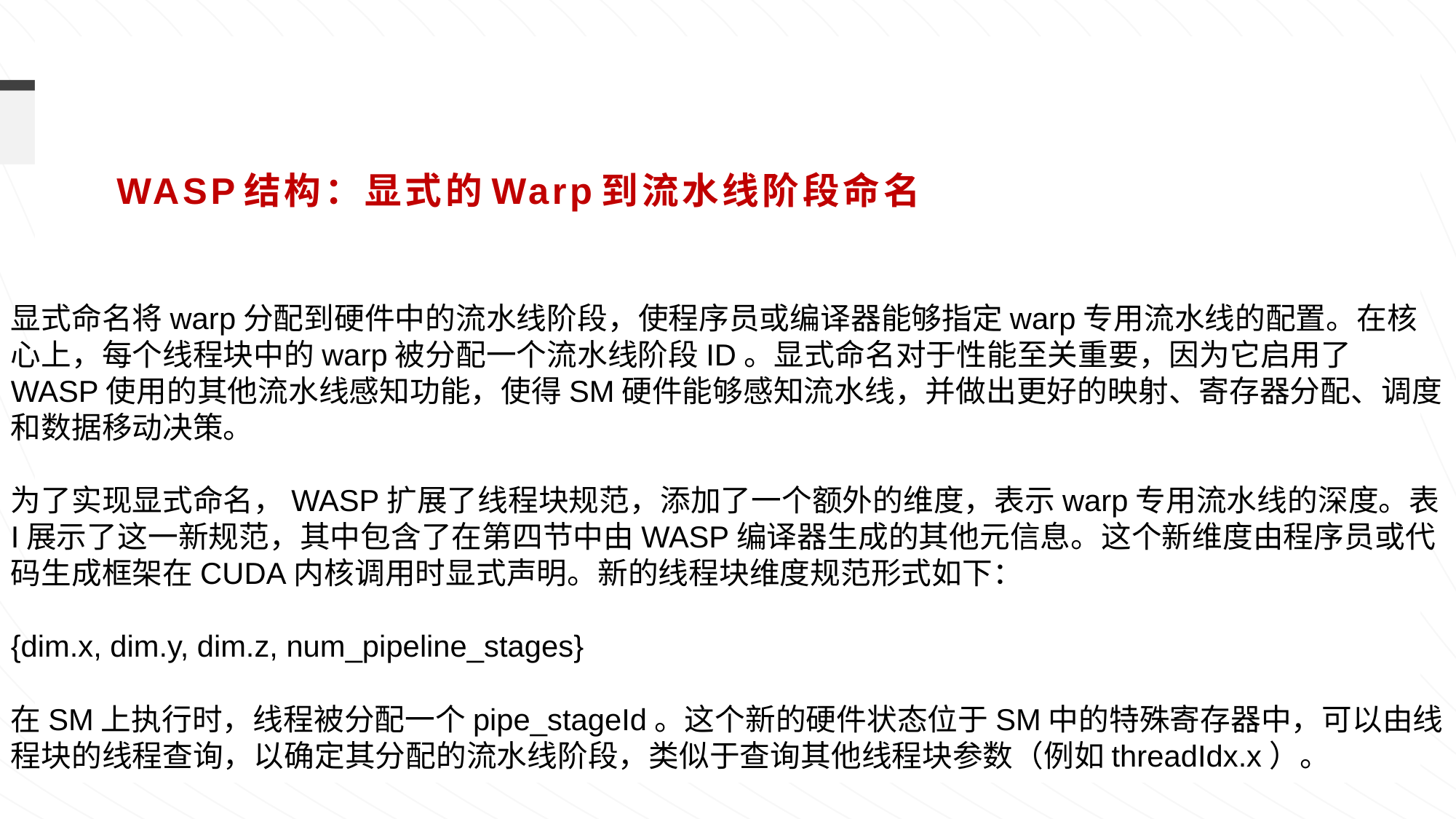

WASP结构：显式的Warp到流水线阶段命名
显式命名将warp分配到硬件中的流水线阶段，使程序员或编译器能够指定warp专用流水线的配置。在核心上，每个线程块中的warp被分配一个流水线阶段ID。显式命名对于性能至关重要，因为它启用了WASP使用的其他流水线感知功能，使得SM硬件能够感知流水线，并做出更好的映射、寄存器分配、调度和数据移动决策。

为了实现显式命名，WASP扩展了线程块规范，添加了一个额外的维度，表示warp专用流水线的深度。表I展示了这一新规范，其中包含了在第四节中由WASP编译器生成的其他元信息。这个新维度由程序员或代码生成框架在CUDA内核调用时显式声明。新的线程块维度规范形式如下：

{dim.x, dim.y, dim.z, num_pipeline_stages}

在SM上执行时，线程被分配一个pipe_stageId。这个新的硬件状态位于SM中的特殊寄存器中，可以由线程块的线程查询，以确定其分配的流水线阶段，类似于查询其他线程块参数（例如threadIdx.x）。